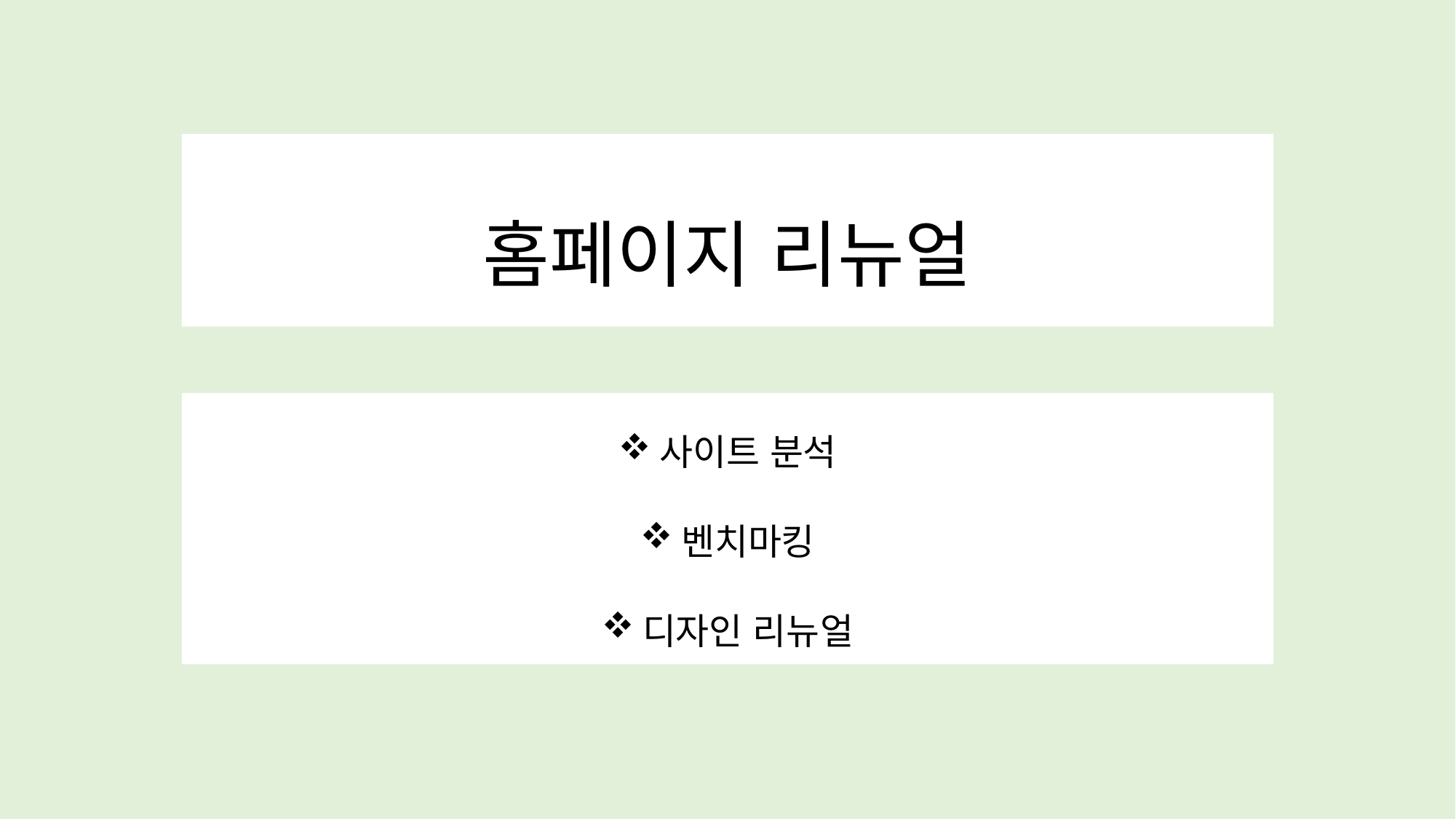

# 홈페이지 리뉴얼
사이트 분석
벤치마킹
디자인 리뉴얼